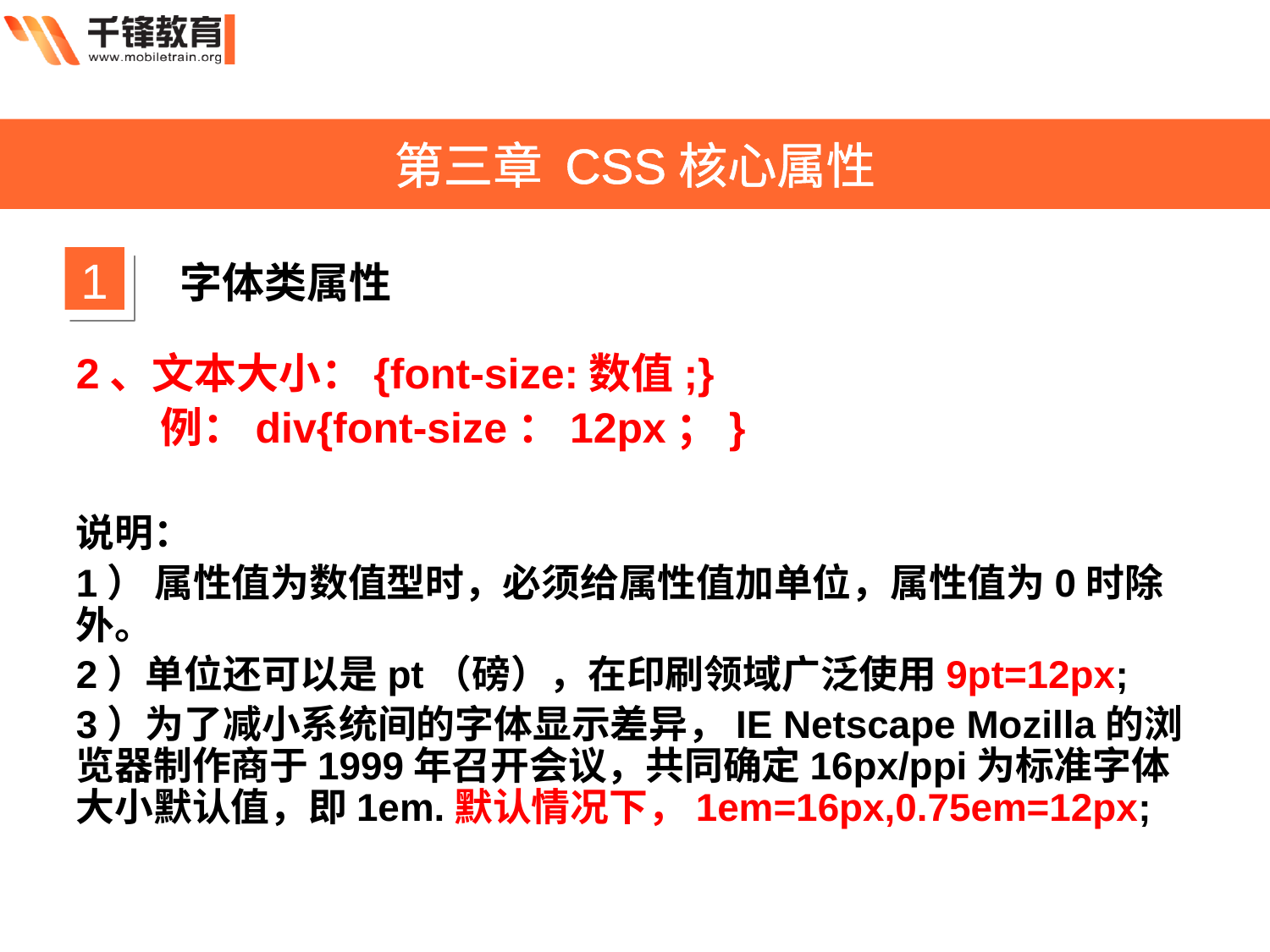

第三章 CSS核心属性
1

字体类属性

2、文本大小：{font-size:数值;}
　　例：div{font-size：12px；}

说明：
1） 属性值为数值型时，必须给属性值加单位，属性值为0时除外。
2）单位还可以是pt（磅），在印刷领域广泛使用9pt=12px;
3）为了减小系统间的字体显示差异，IE Netscape Mozilla的浏览器制作商于1999年召开会议，共同确定16px/ppi为标准字体大小默认值，即1em.默认情况下，1em=16px,0.75em=12px;